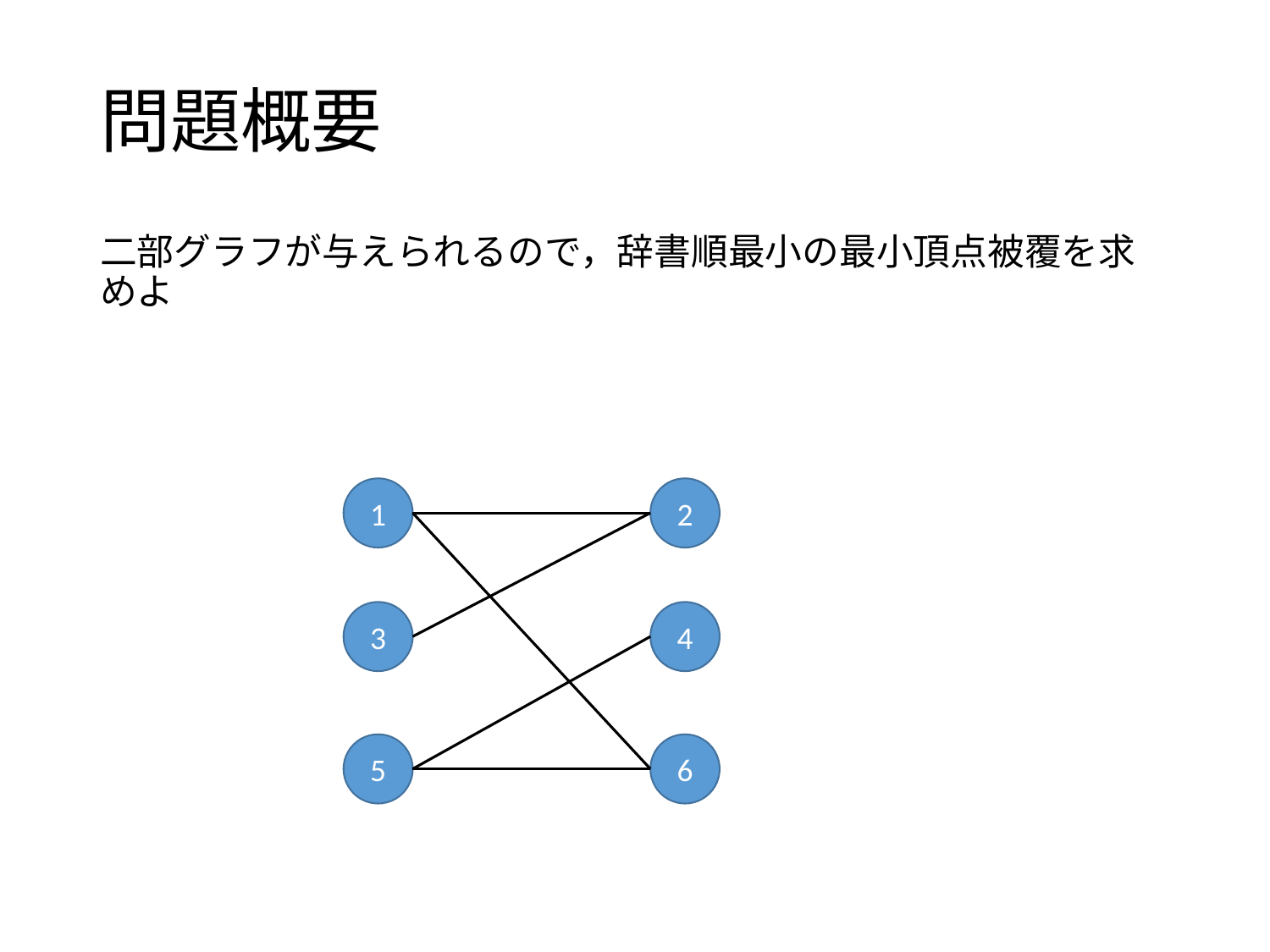

# 問題概要
二部グラフが与えられるので，辞書順最小の最小頂点被覆を求めよ
1
2
4
3
5
6